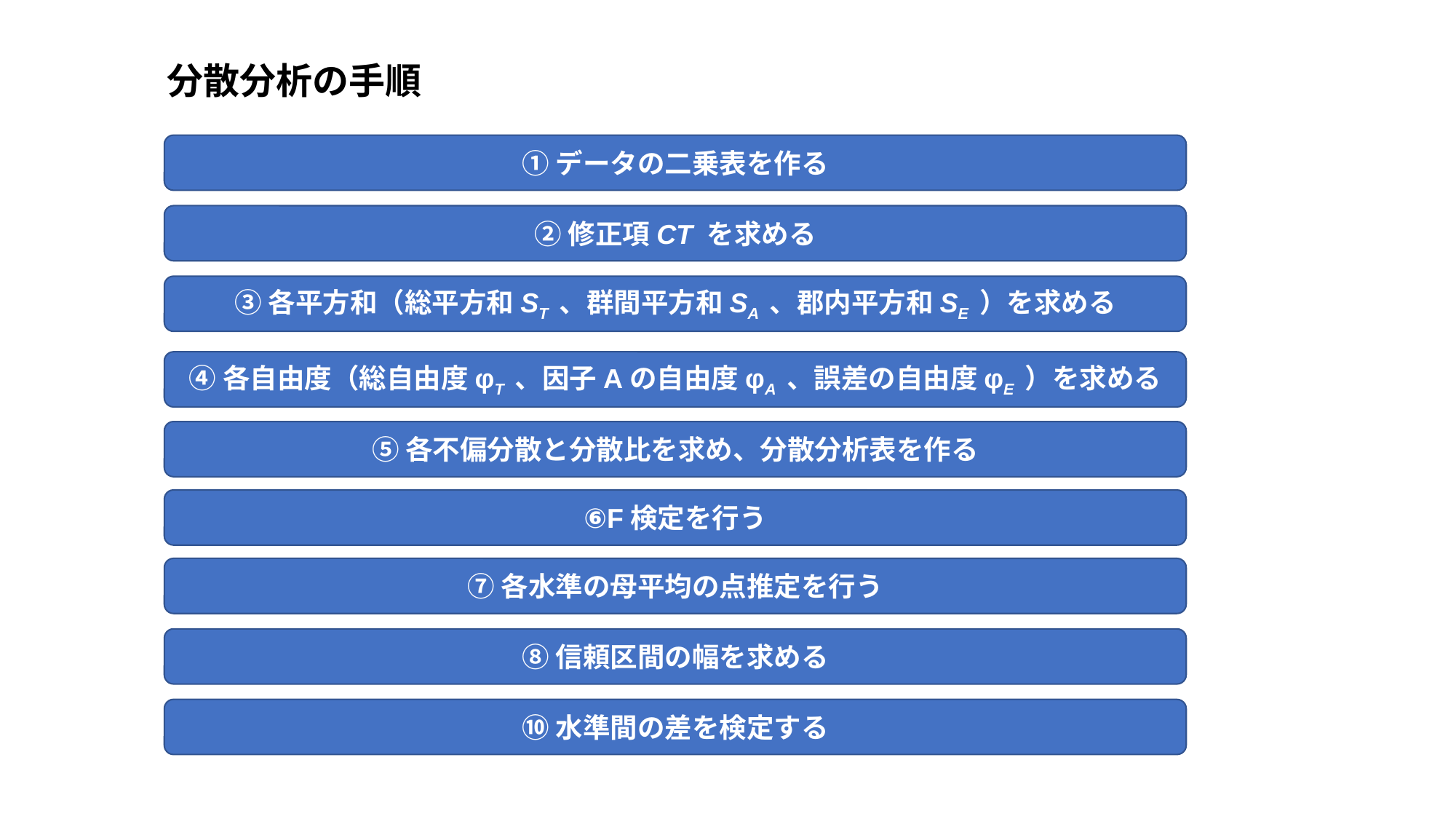

分散分析の手順
①データの二乗表を作る
②修正項CT を求める
③各平方和（総平方和ST 、群間平方和SA 、郡内平方和SE ）を求める
④各自由度（総自由度φT 、因子Aの自由度φA 、誤差の自由度φE ）を求める
⑤各不偏分散と分散比を求め、分散分析表を作る
⑥F検定を行う
⑦各水準の母平均の点推定を行う
⑧信頼区間の幅を求める
⑩水準間の差を検定する